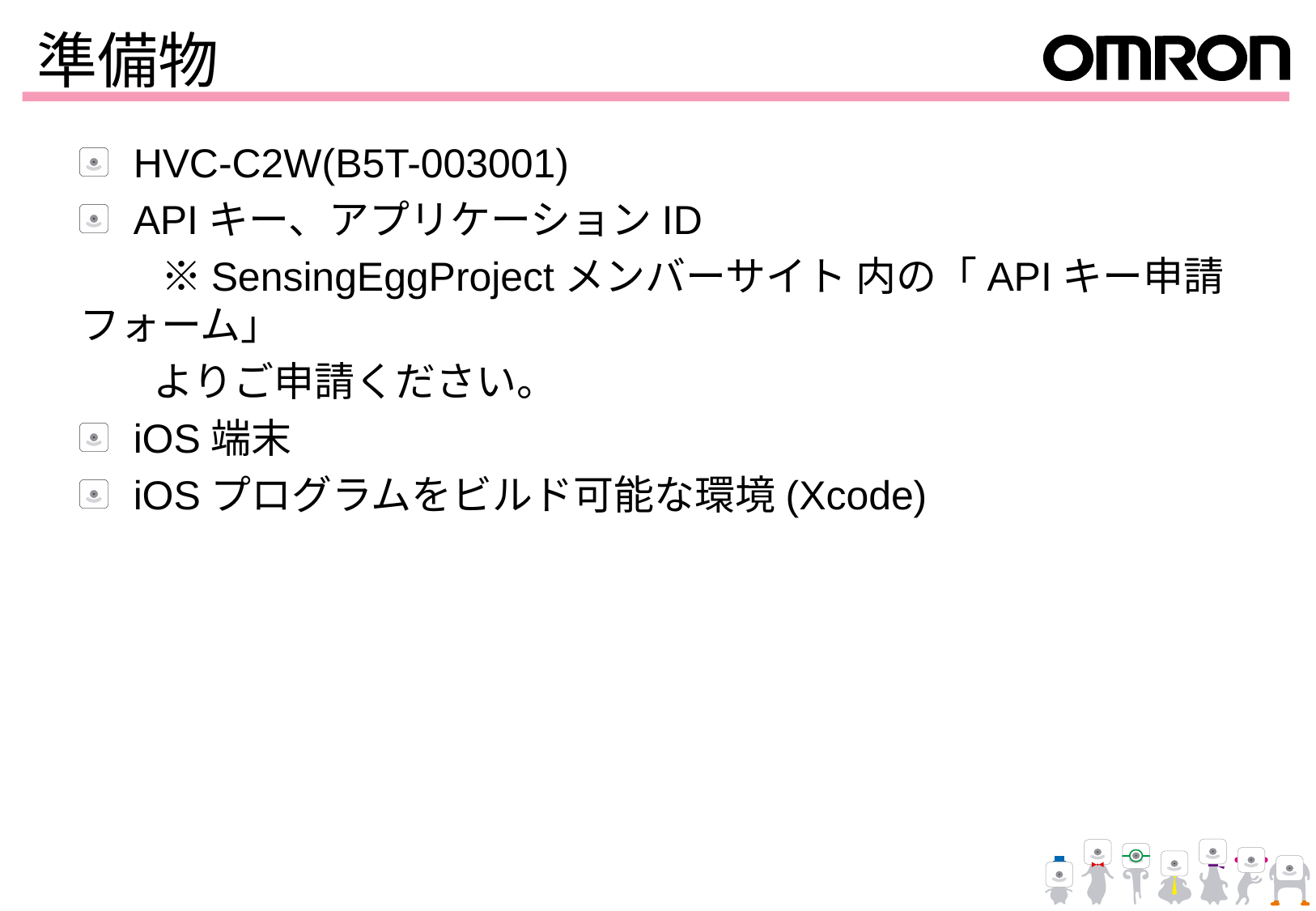

# 準備物
HVC-C2W(B5T-003001)
APIキー、アプリケーションID
　　※SensingEggProjectメンバーサイト 内の「APIキー申請フォーム」
       よりご申請ください。
iOS端末
iOSプログラムをビルド可能な環境(Xcode)